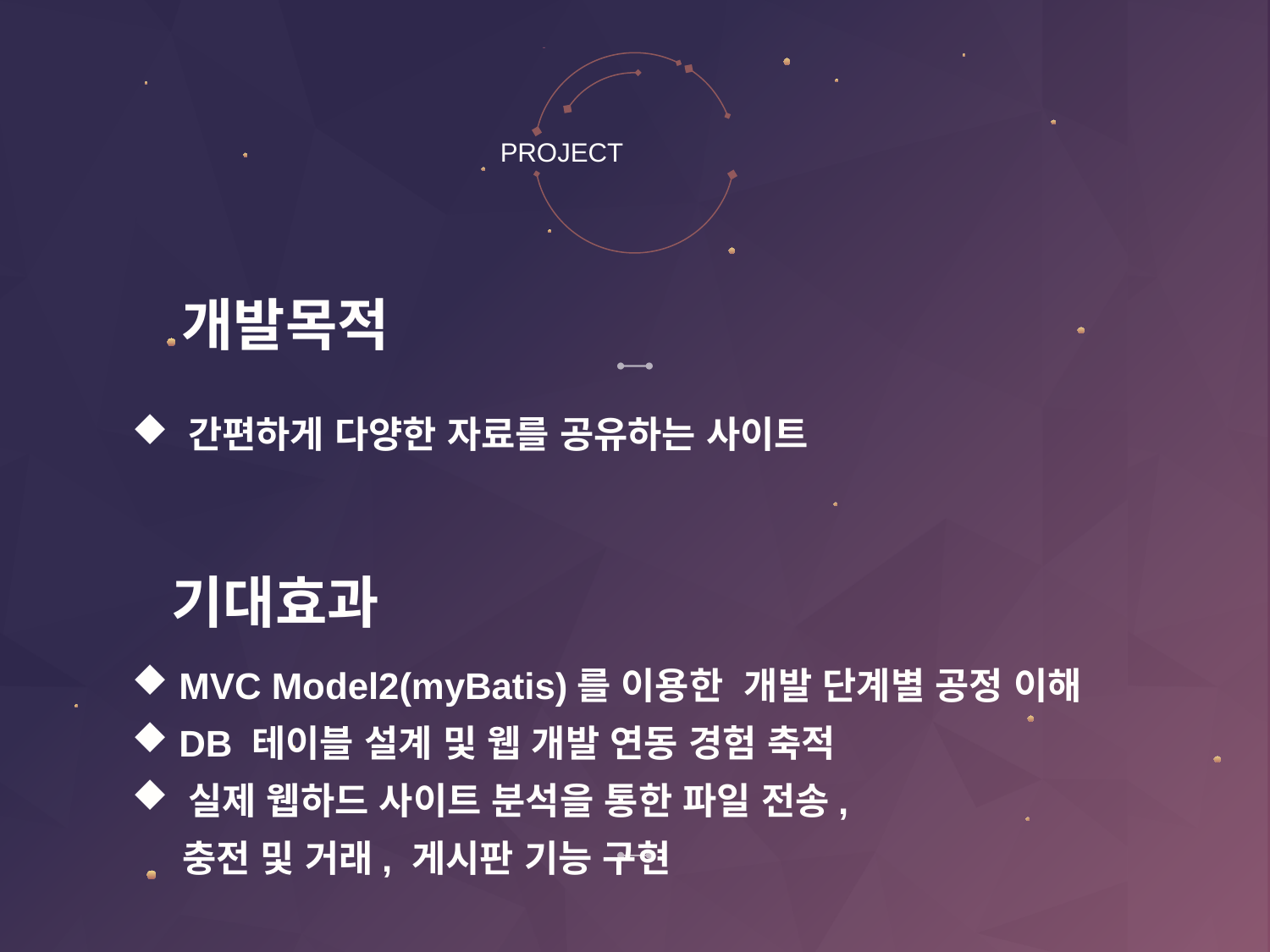

# PROJECT
개발목적
 간편하게 다양한 자료를 공유하는 사이트
기대효과
 MVC Model2(myBatis)를 이용한  개발 단계별 공정 이해
 DB 테이블 설계 및 웹 개발 연동 경험 축적
 실제 웹하드 사이트 분석을 통한 파일 전송,
    충전 및 거래, 게시판 기능 구현
Pandora TEAM PROJECT